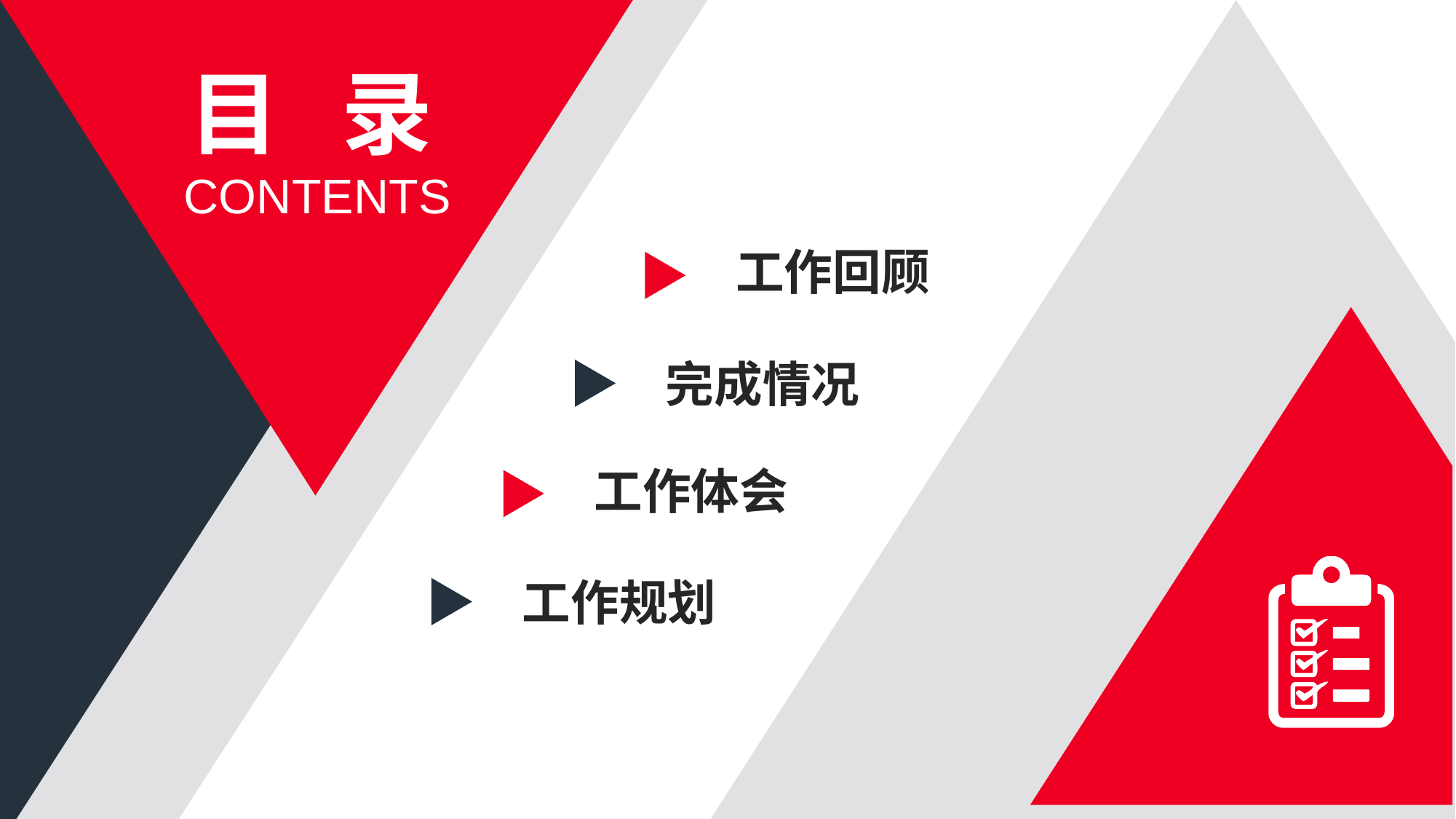

目   录
 CONTENTS

工作回顾

完成情况

工作体会

工作规划